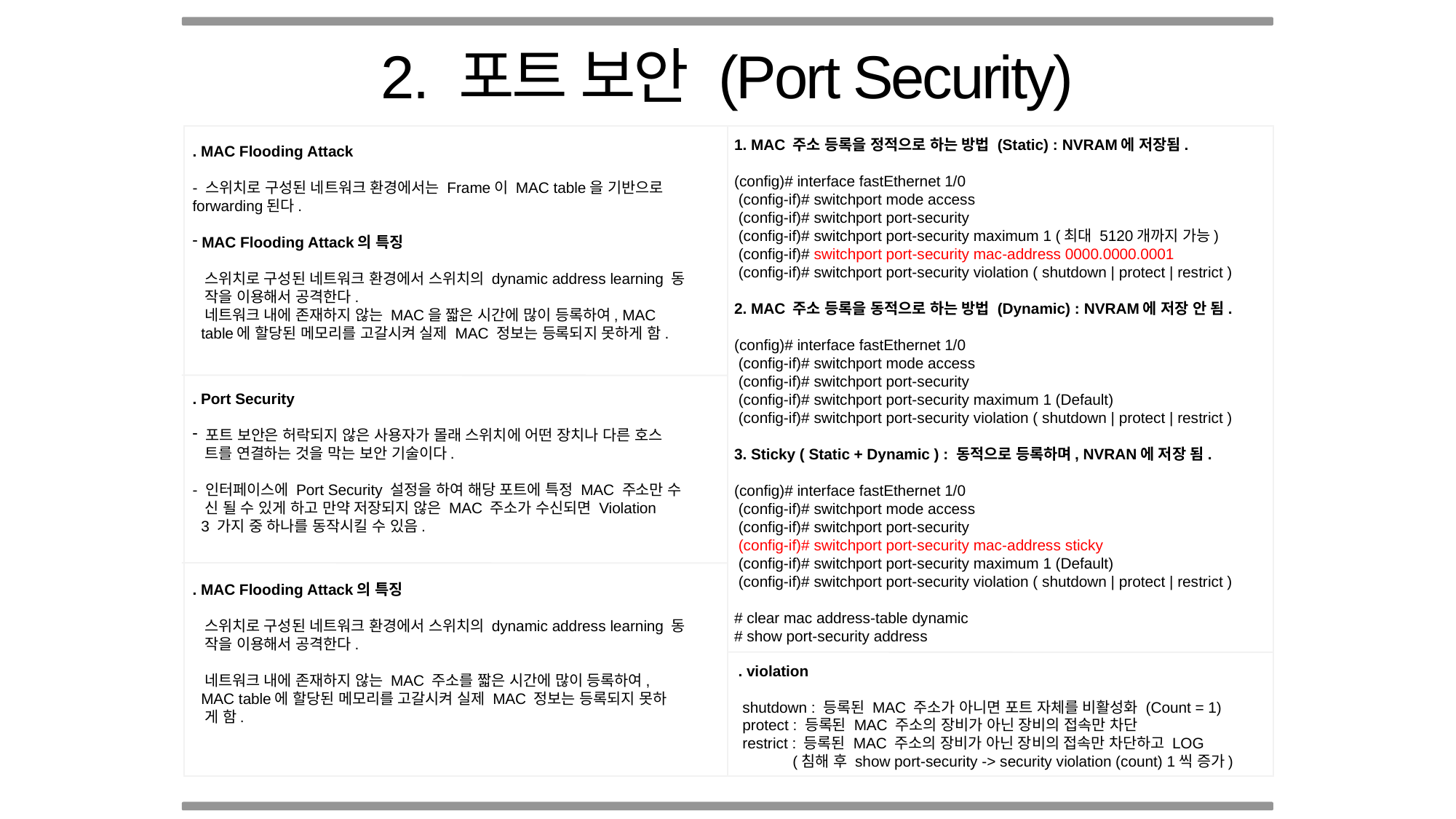

Part 01

2. 포트 보안 (Port Security)

1. MAC 주소 등록을 정적으로 하는 방법 (Static) : NVRAM에 저장됨.

(config)# interface fastEthernet 1/0
 (config-if)# switchport mode access
 (config-if)# switchport port-security
 (config-if)# switchport port-security maximum 1 (최대 5120개까지 가능)
 (config-if)# switchport port-security mac-address 0000.0000.0001
 (config-if)# switchport port-security violation ( shutdown | protect | restrict )

2. MAC 주소 등록을 동적으로 하는 방법 (Dynamic) : NVRAM에 저장 안 됨.

(config)# interface fastEthernet 1/0
 (config-if)# switchport mode access
 (config-if)# switchport port-security
 (config-if)# switchport port-security maximum 1 (Default)
 (config-if)# switchport port-security violation ( shutdown | protect | restrict )

3. Sticky ( Static + Dynamic ) : 동적으로 등록하며, NVRAN에 저장 됨.

(config)# interface fastEthernet 1/0
 (config-if)# switchport mode access
 (config-if)# switchport port-security
 (config-if)# switchport port-security mac-address sticky
 (config-if)# switchport port-security maximum 1 (Default)
 (config-if)# switchport port-security violation ( shutdown | protect | restrict )

# clear mac address-table dynamic
# show port-security address
. MAC Flooding Attack

- 스위치로 구성된 네트워크 환경에서는 Frame이 MAC table을 기반으로 forwarding된다.

 MAC Flooding Attack의 특징

  스위치로 구성된 네트워크 환경에서 스위치의 dynamic address learning 동
  작을 이용해서 공격한다.
  네트워크 내에 존재하지 않는 MAC을 짧은 시간에 많이 등록하여, MAC
  table에 할당된 메모리를 고갈시켜 실제 MAC 정보는 등록되지 못하게 함.

. Port Security

 포트 보안은 허락되지 않은 사용자가 몰래 스위치에 어떤 장치나 다른 호스
  트를 연결하는 것을 막는 보안 기술이다.

- 인터페이스에 Port Security 설정을 하여 해당 포트에 특정 MAC 주소만 수
  신 될 수 있게 하고 만약 저장되지 않은 MAC 주소가 수신되면 Violation
  3 가지 중 하나를 동작시킬 수 있음.

. MAC Flooding Attack의 특징

  스위치로 구성된 네트워크 환경에서 스위치의 dynamic address learning 동
  작을 이용해서 공격한다.

  네트워크 내에 존재하지 않는 MAC 주소를 짧은 시간에 많이 등록하여,
  MAC table에 할당된 메모리를 고갈시켜 실제 MAC 정보는 등록되지 못하
  게 함.

. violation

 shutdown : 등록된 MAC 주소가 아니면 포트 자체를 비활성화 (Count = 1)
 protect : 등록된 MAC 주소의 장비가 아닌 장비의 접속만 차단
 restrict : 등록된 MAC 주소의 장비가 아닌 장비의 접속만 차단하고 LOG
             (침해 후 show port-security -> security violation (count) 1씩 증가)